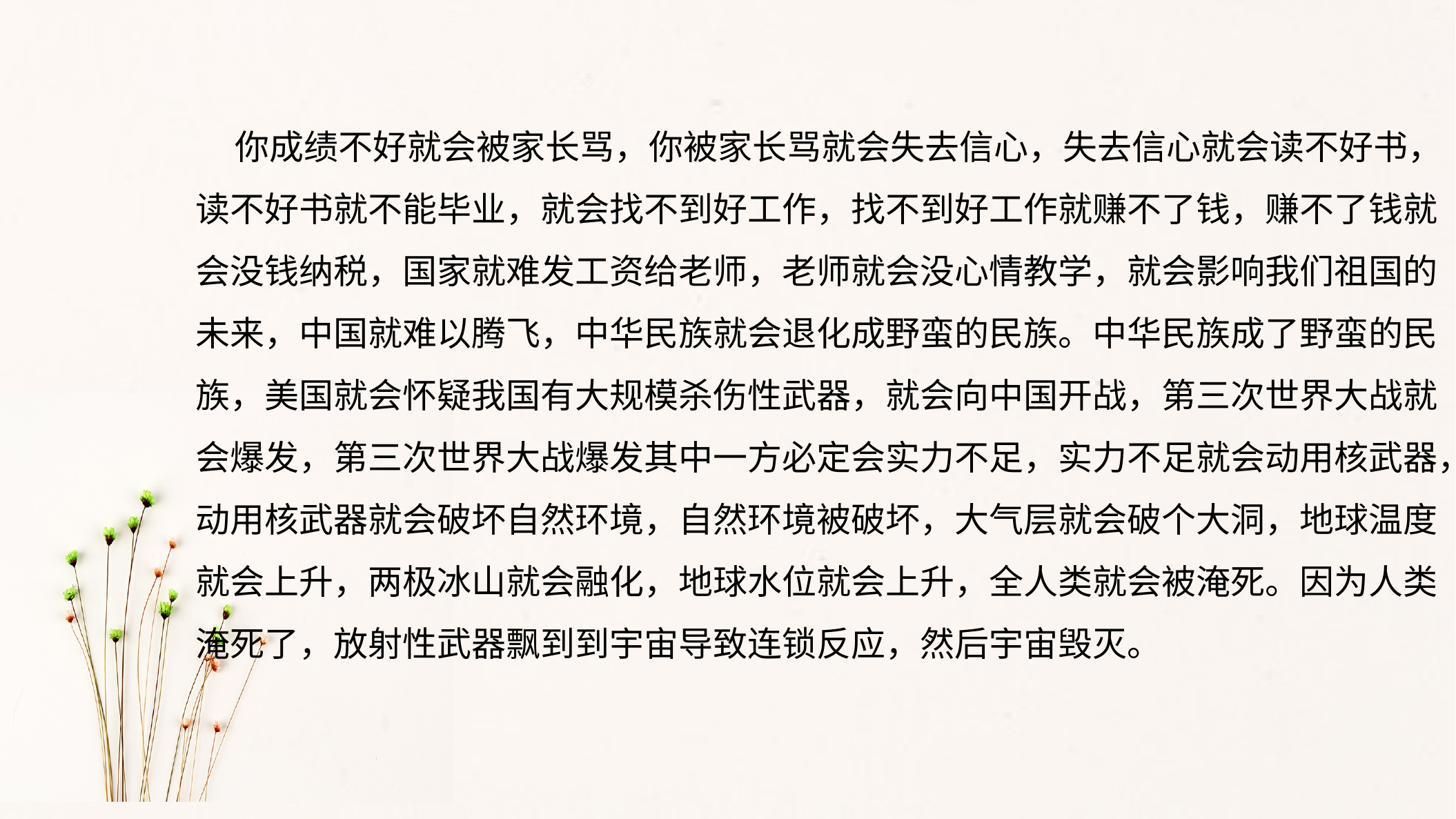

你成绩不好就会被家长骂，你被家长骂就会失去信心，失去信心就会读不好书，读不好书就不能毕业，就会找不到好工作，找不到好工作就赚不了钱，赚不了钱就会没钱纳税，国家就难发工资给老师，老师就会没心情教学，就会影响我们祖国的未来，中国就难以腾飞，中华民族就会退化成野蛮的民族。中华民族成了野蛮的民族，美国就会怀疑我国有大规模杀伤性武器，就会向中国开战，第三次世界大战就会爆发，第三次世界大战爆发其中一方必定会实力不足，实力不足就会动用核武器，动用核武器就会破坏自然环境，自然环境被破坏，大气层就会破个大洞，地球温度就会上升，两极冰山就会融化，地球水位就会上升，全人类就会被淹死。因为人类淹死了，放射性武器飘到到宇宙导致连锁反应，然后宇宙毁灭。